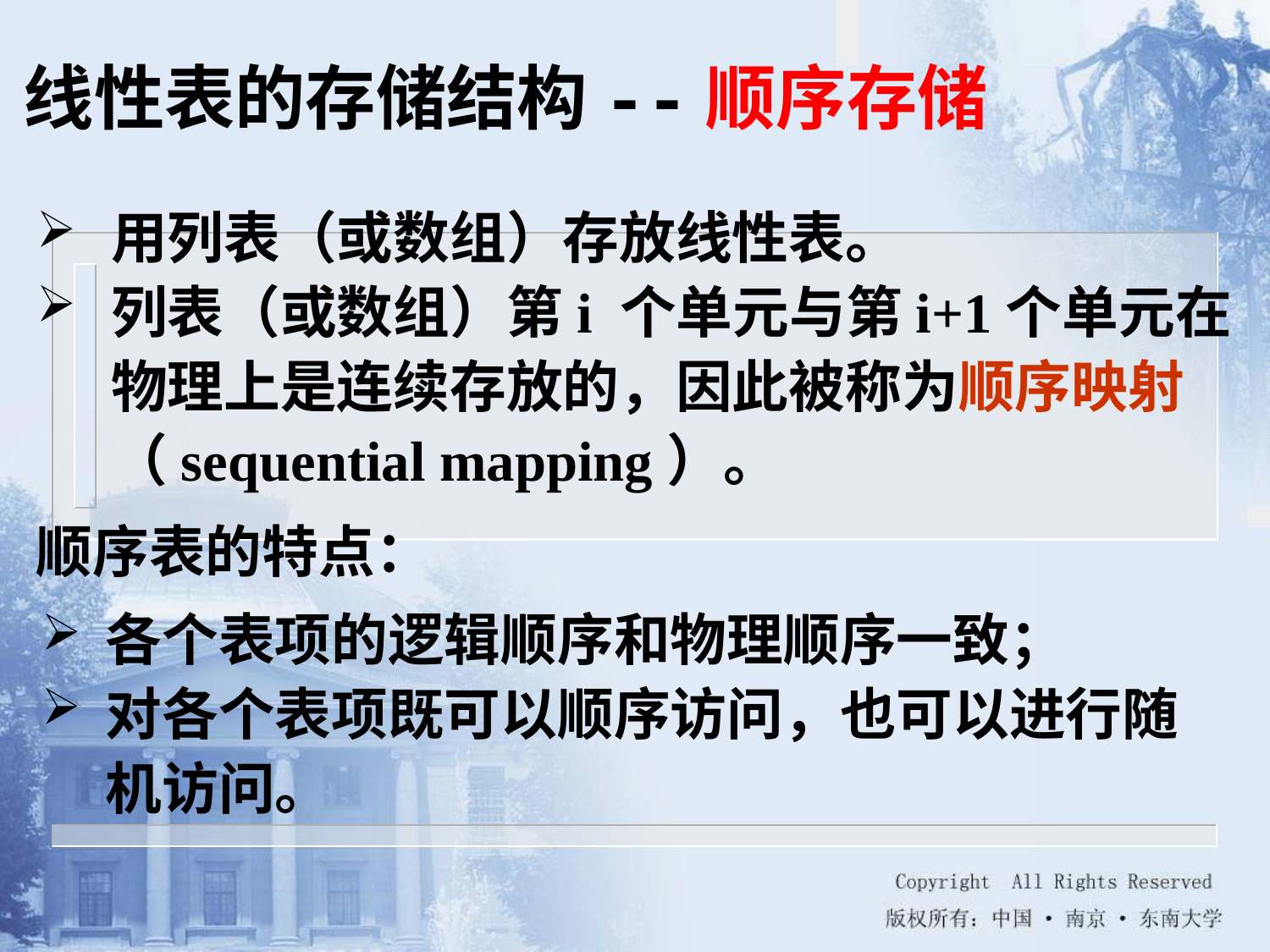

线性表的存储结构--顺序存储
用列表（或数组）存放线性表。
列表（或数组）第i 个单元与第i+1个单元在物理上是连续存放的，因此被称为顺序映射（sequential mapping）。
顺序表的特点：
各个表项的逻辑顺序和物理顺序一致；
对各个表项既可以顺序访问，也可以进行随机访问。